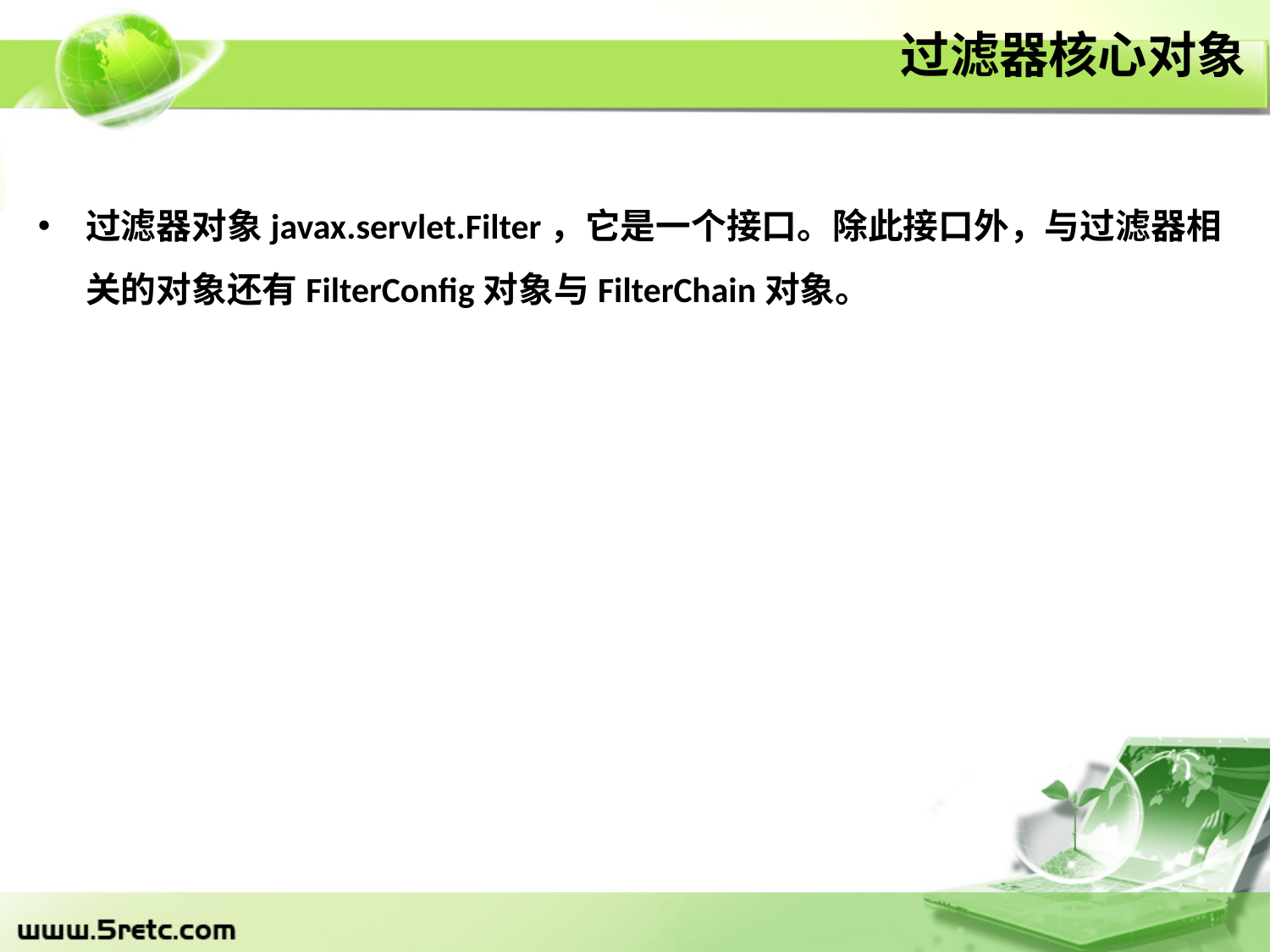

过滤器核心对象
过滤器对象javax.servlet.Filter，它是一个接口。除此接口外，与过滤器相关的对象还有FilterConfig对象与FilterChain对象。